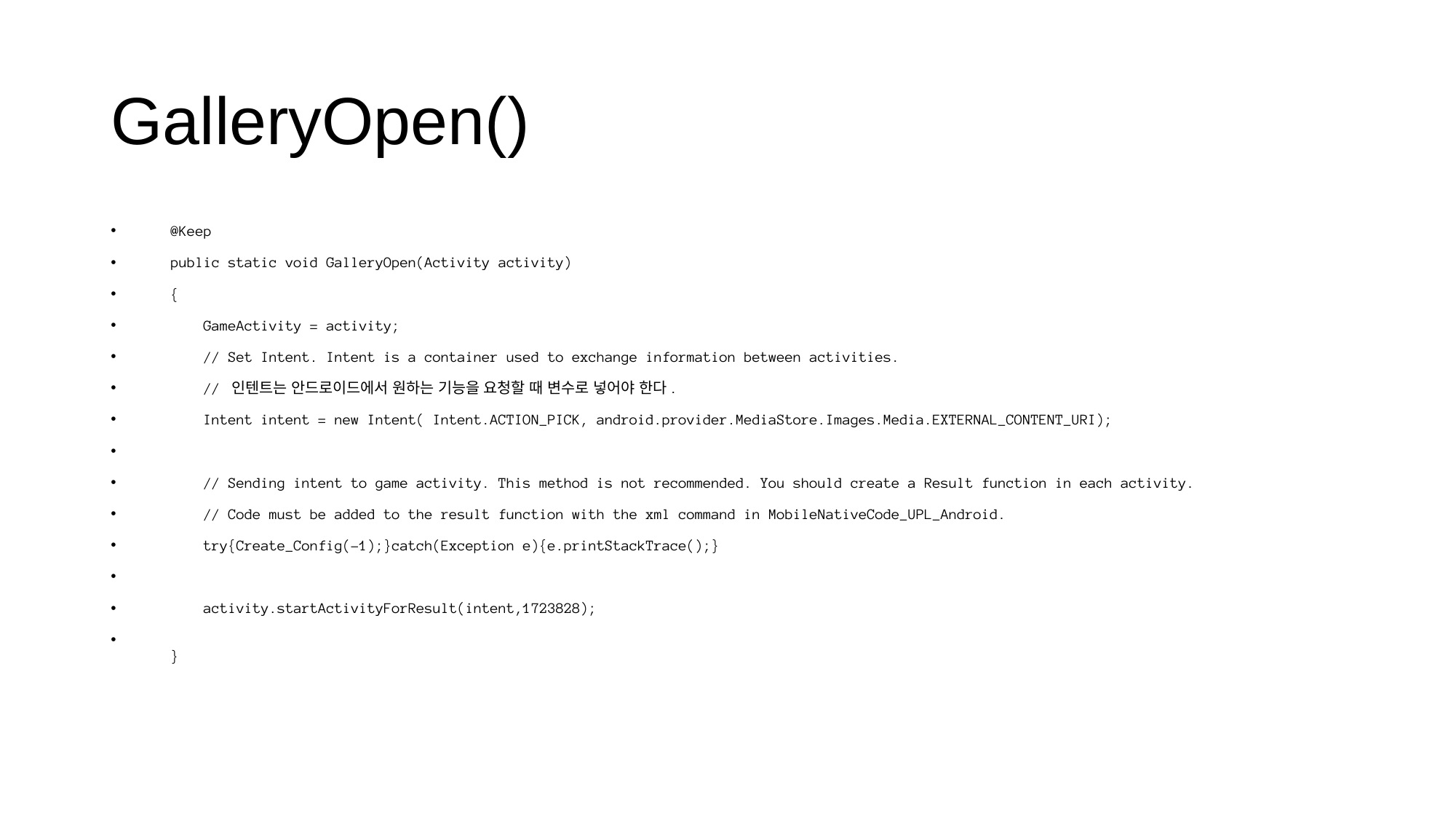

# GalleryOpen()
    @Keep
    public static void GalleryOpen(Activity activity)
    {
        GameActivity = activity;
        // Set Intent. Intent is a container used to exchange information between activities.
        // 인텐트는 안드로이드에서 원하는 기능을 요청할 때 변수로 넣어야 한다.
        Intent intent = new Intent( Intent.ACTION_PICK, android.provider.MediaStore.Images.Media.EXTERNAL_CONTENT_URI);

        // Sending intent to game activity. This method is not recommended. You should create a Result function in each activity.
        // Code must be added to the result function with the xml command in MobileNativeCode_UPL_Android.
        try{Create_Config(-1);}catch(Exception e){e.printStackTrace();}

        activity.startActivityForResult(intent,1723828);
    }